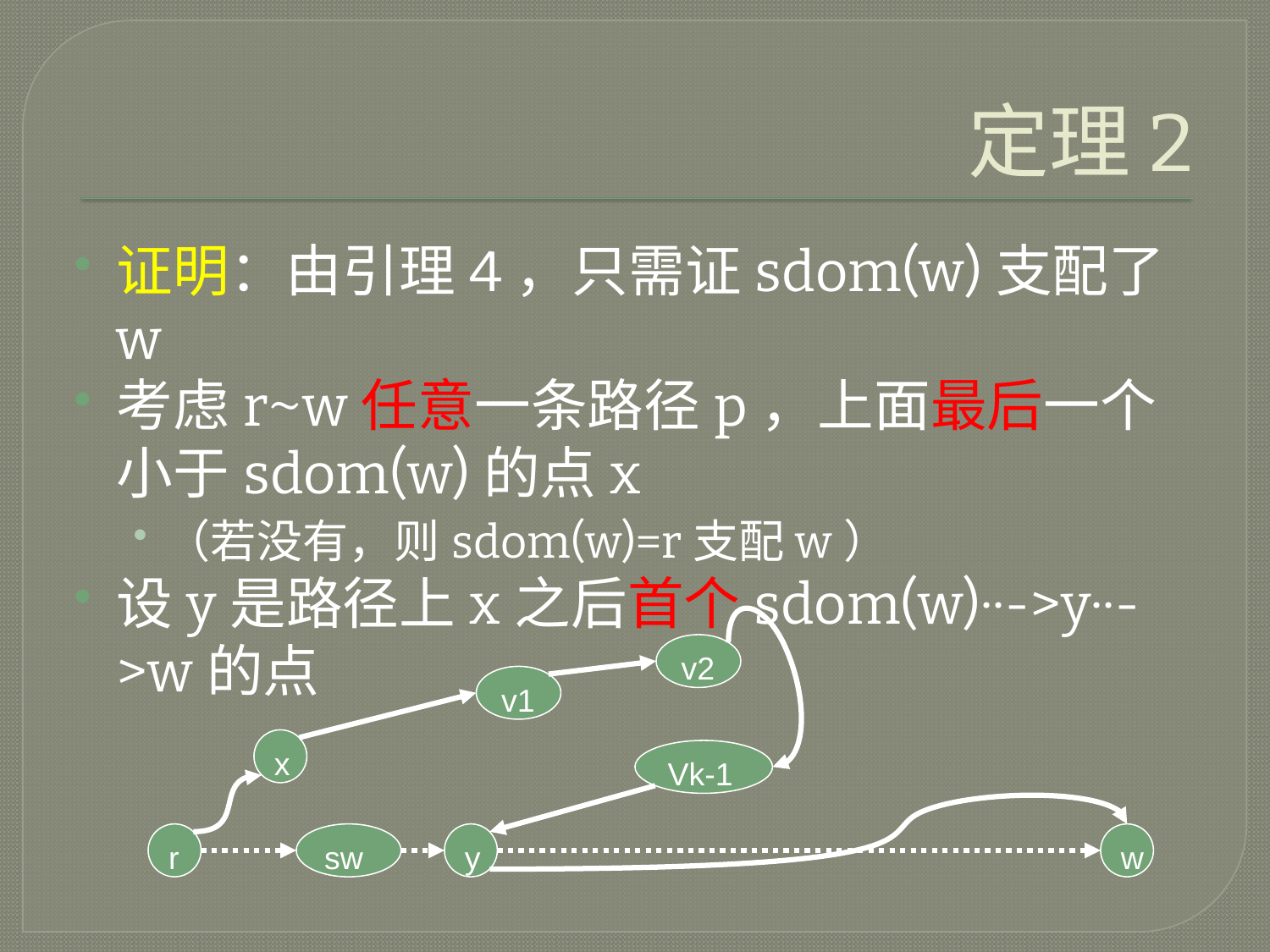

# 定理2
证明：由引理4，只需证sdom(w)支配了w
考虑r~w任意一条路径p，上面最后一个小于sdom(w)的点x
（若没有，则sdom(w)=r支配w）
设y是路径上x之后首个sdom(w)··->y··->w的点
v2
v1
x
Vk-1
r
sw
y
w